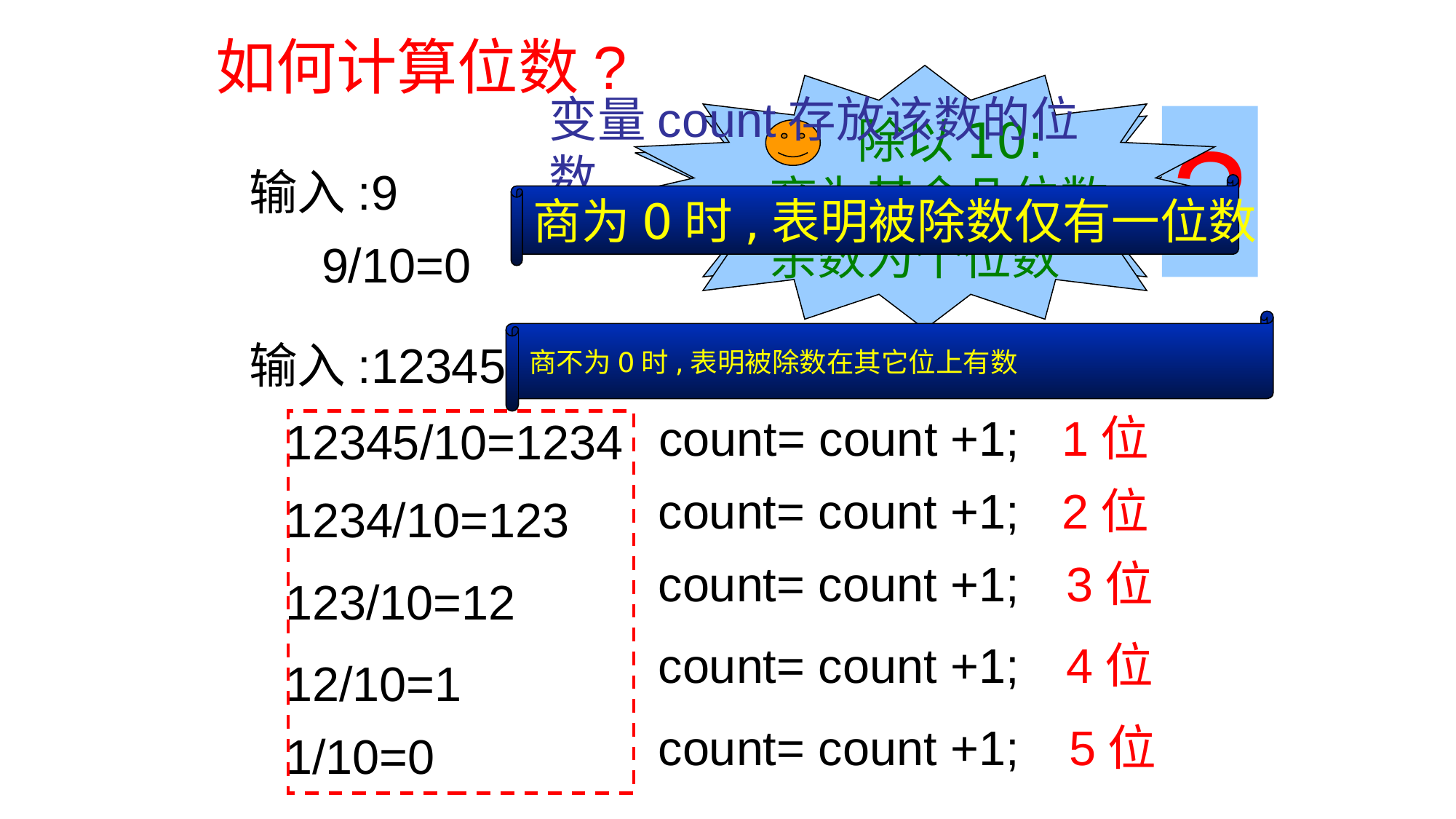

如何计算位数?

       除以10:
商为其余几位数
余数为个位数

    如何将个位数
和其它几位数分离

变量count存放该数的位数
?

输入:9
商为0时,表明被除数仅有一位数
9/10=0
商不为0时,表明被除数在其它位上有数
输入:12345
count= count +1;
1位
12345/10=1234

count= count +1;
2位
1234/10=123
count= count +1;
3位
123/10=12
count= count +1;
4位
12/10=1
count= count +1;
5位
1/10=0